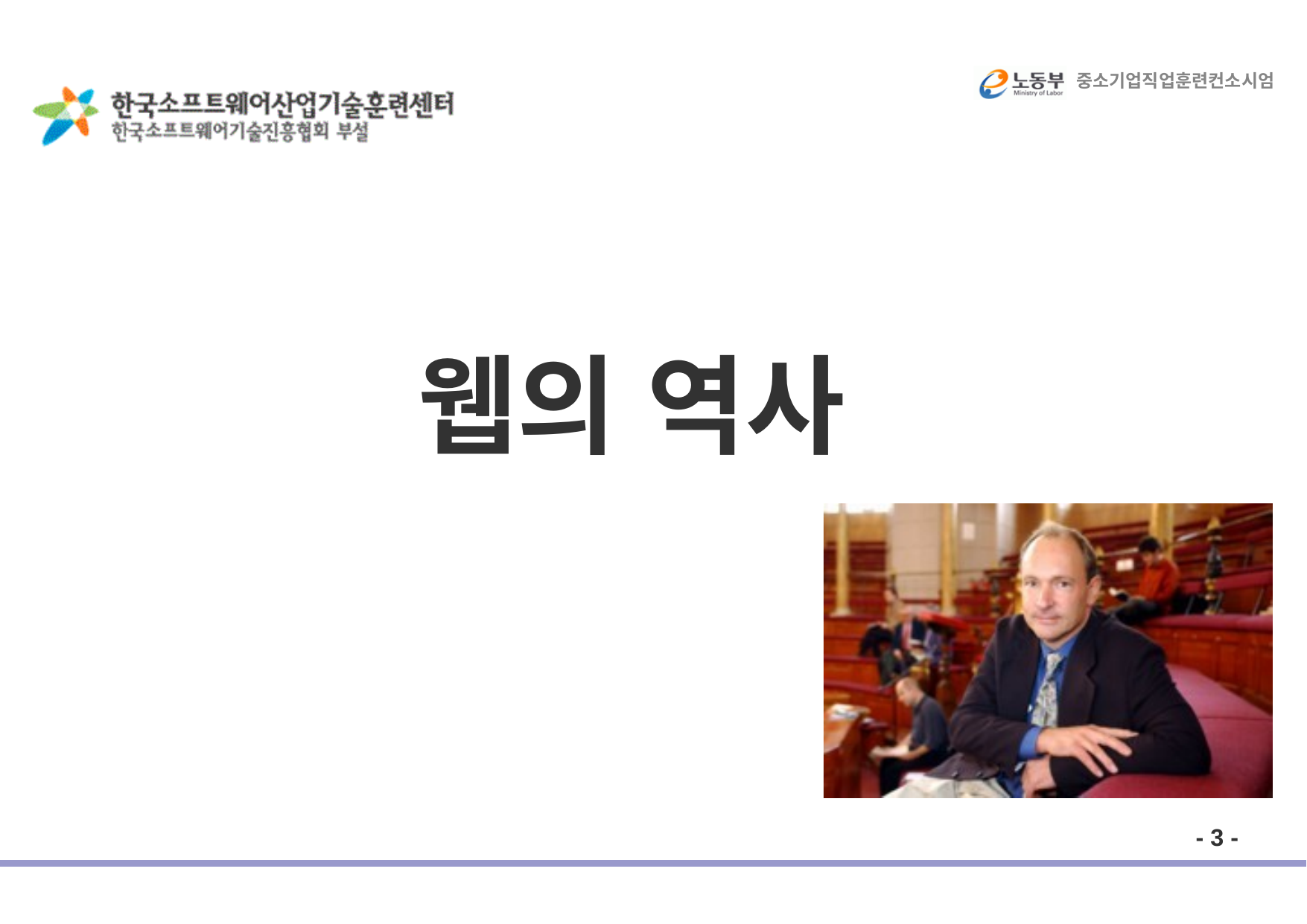

중소기업직업훈련컨소시엄

# 웹의 역사

- 3 -